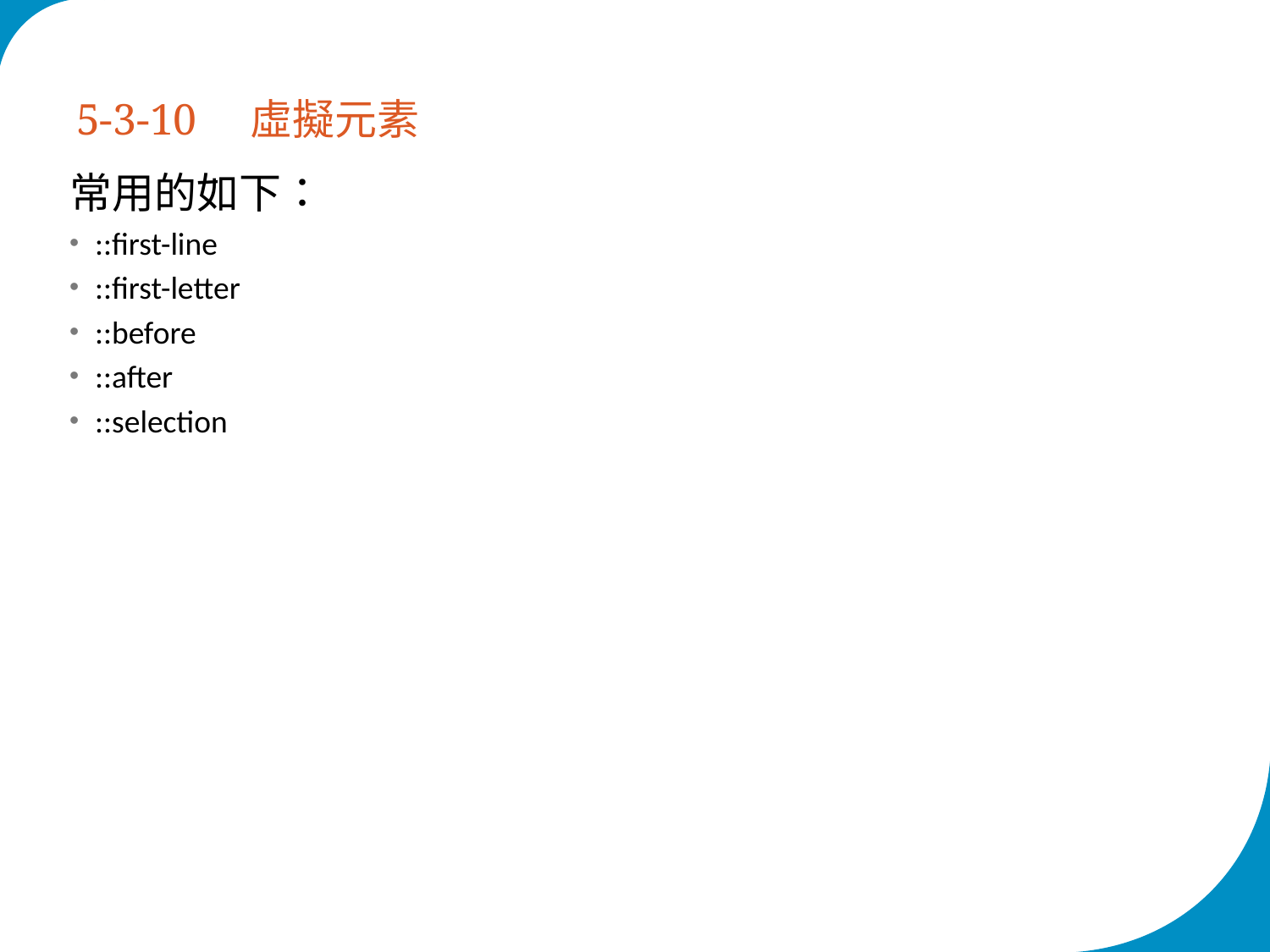

5-3-10　虛擬元素
常用的如下：
::first-line
::first-letter
::before
::after
::selection